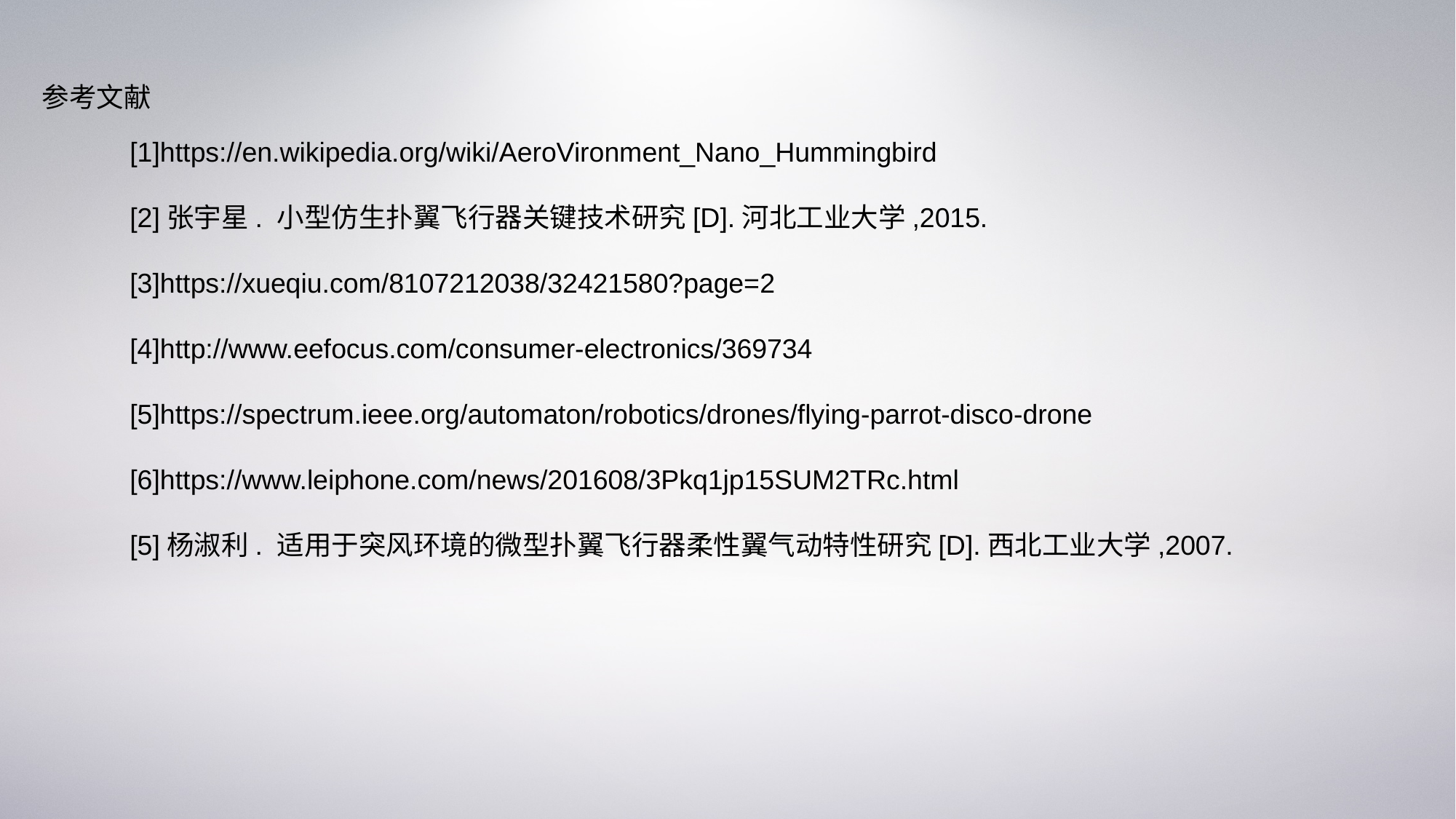

参考文献

[1]https://en.wikipedia.org/wiki/AeroVironment_Nano_Hummingbird

[2]张宇星. 小型仿生扑翼飞行器关键技术研究[D].河北工业大学,2015.

[3]https://xueqiu.com/8107212038/32421580?page=2

[4]http://www.eefocus.com/consumer-electronics/369734

[5]https://spectrum.ieee.org/automaton/robotics/drones/flying-parrot-disco-drone

[6]https://www.leiphone.com/news/201608/3Pkq1jp15SUM2TRc.html

[5]杨淑利. 适用于突风环境的微型扑翼飞行器柔性翼气动特性研究[D].西北工业大学,2007.